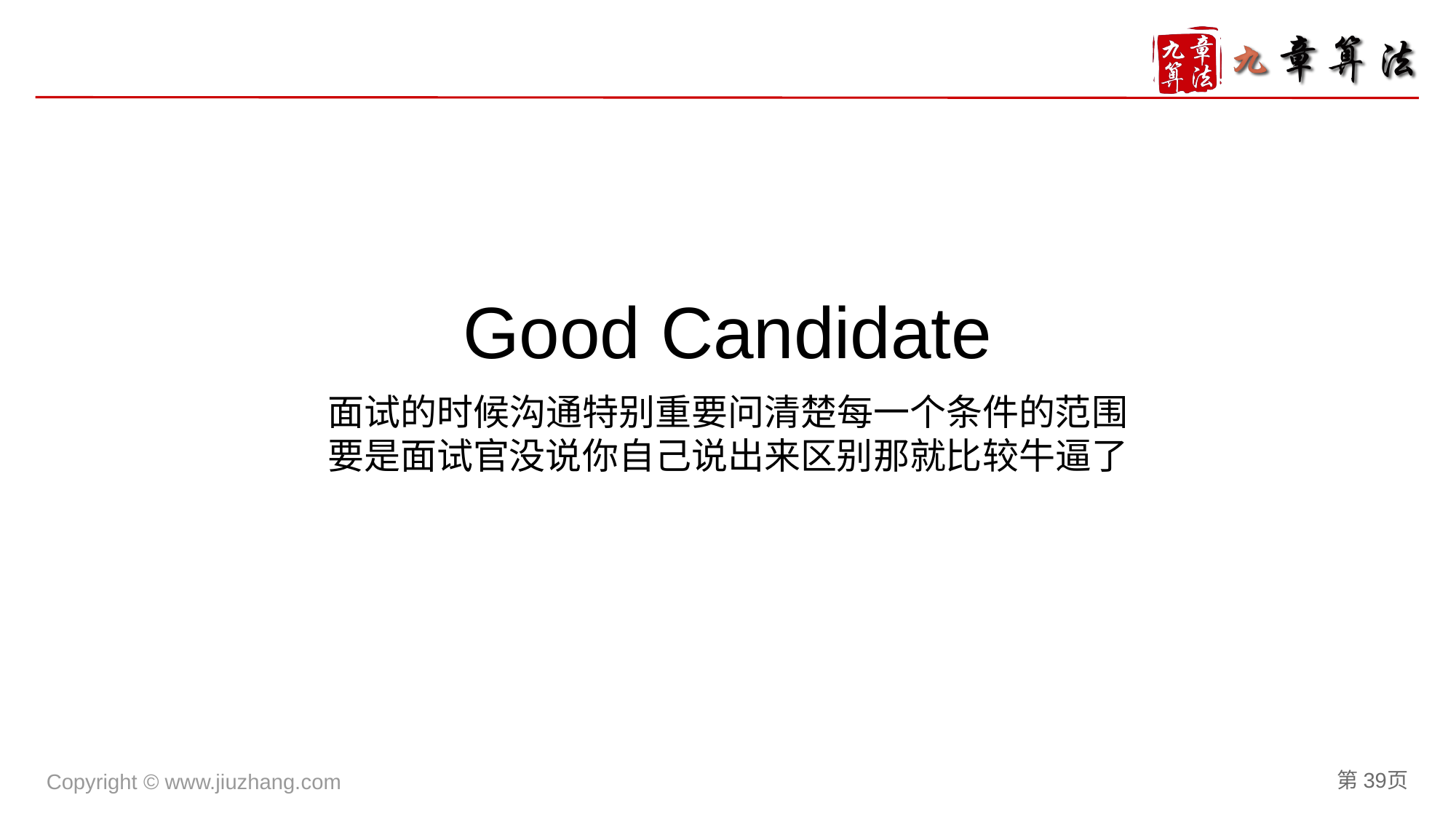

# Good Candidate
面试的时候沟通特别重要问清楚每一个条件的范围
要是面试官没说你自己说出来区别那就比较牛逼了

第39页